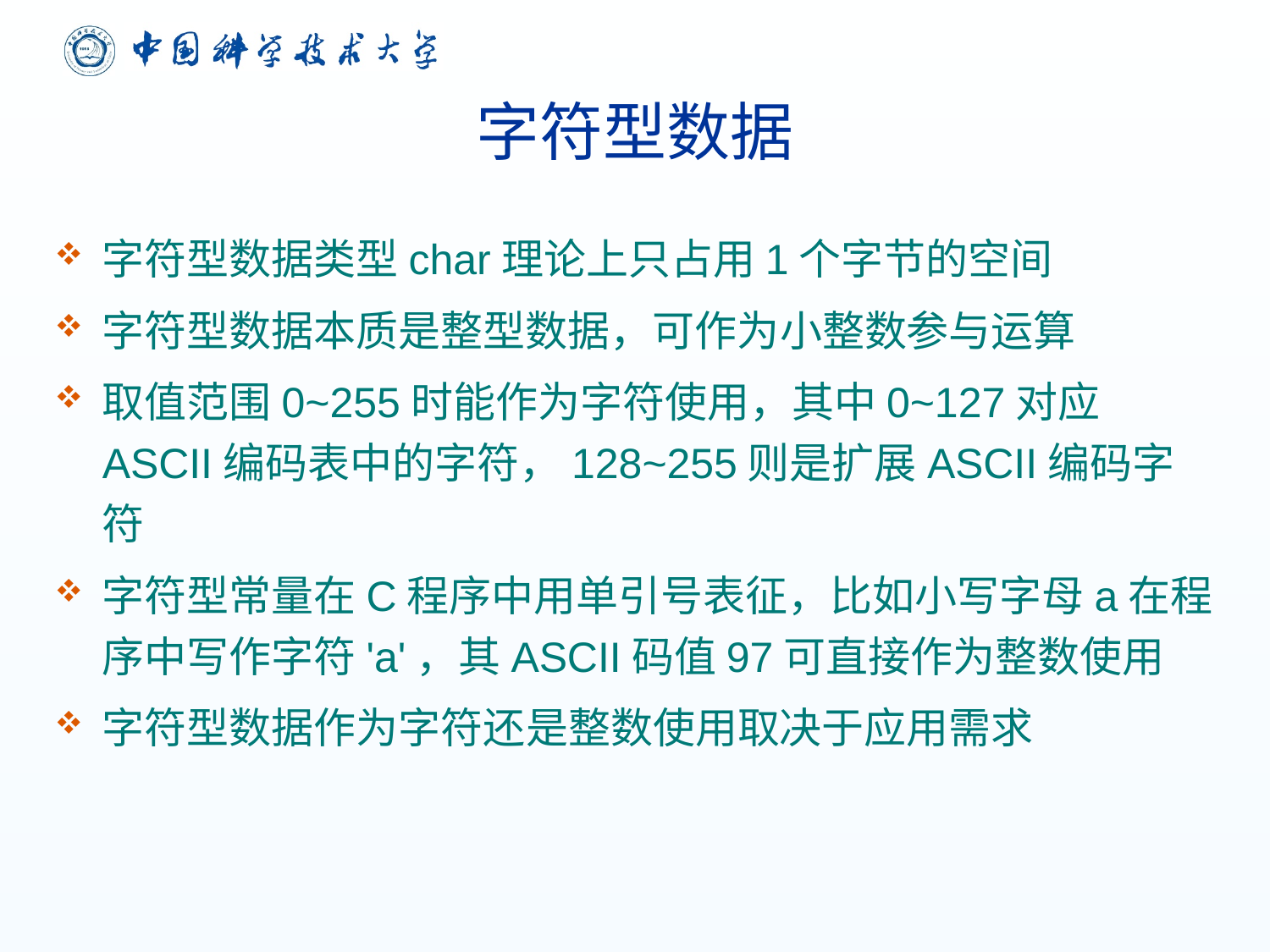

# 字符型数据
字符型数据类型char理论上只占用1个字节的空间
字符型数据本质是整型数据，可作为小整数参与运算
取值范围0~255时能作为字符使用，其中0~127对应ASCII编码表中的字符，128~255则是扩展ASCII编码字符
字符型常量在C程序中用单引号表征，比如小写字母a在程序中写作字符'a'，其ASCII码值97可直接作为整数使用
字符型数据作为字符还是整数使用取决于应用需求